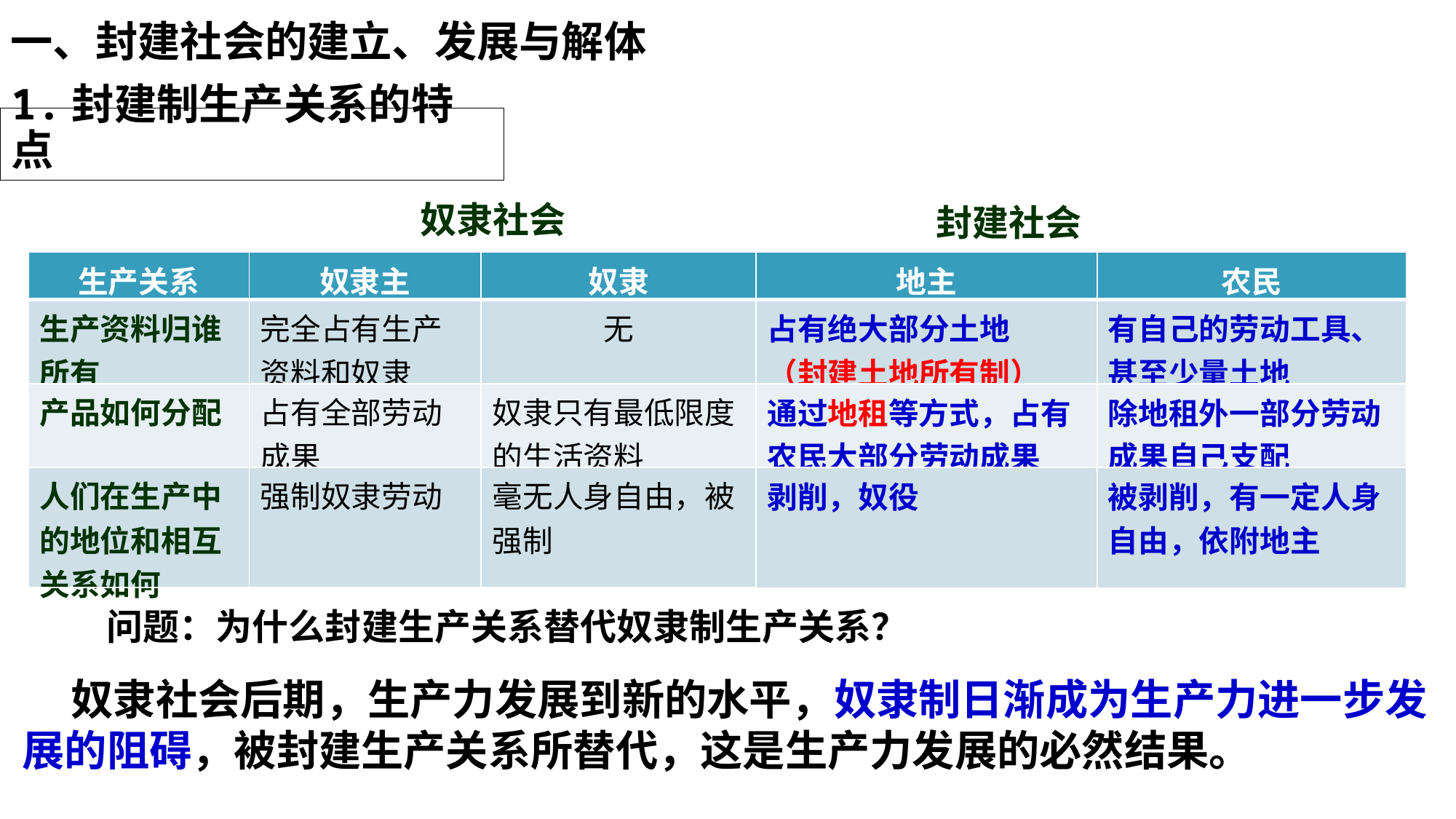

一、封建社会的建立、发展与解体
# 1.封建制生产关系的特点
奴隶社会
封建社会
| 生产关系 | 奴隶主 | 奴隶 |
| --- | --- | --- |
| 生产资料归谁所有 | 完全占有生产资料和奴隶 | 无 |
| 产品如何分配 | 占有全部劳动成果 | 奴隶只有最低限度的生活资料 |
| 人们在生产中的地位和相互关系如何 | 强制奴隶劳动 | 毫无人身自由，被强制 |
| 地主 | 农民 |
| --- | --- |
| 占有绝大部分土地 （封建土地所有制） | 有自己的劳动工具、甚至少量土地 |
| 通过地租等方式，占有农民大部分劳动成果 | 除地租外一部分劳动成果自己支配 |
| 剥削，奴役 | 被剥削，有一定人身自由，依附地主 |
问题：为什么封建生产关系替代奴隶制生产关系？
    奴隶社会后期，生产力发展到新的水平，奴隶制日渐成为生产力进一步发展的阻碍，被封建生产关系所替代，这是生产力发展的必然结果。